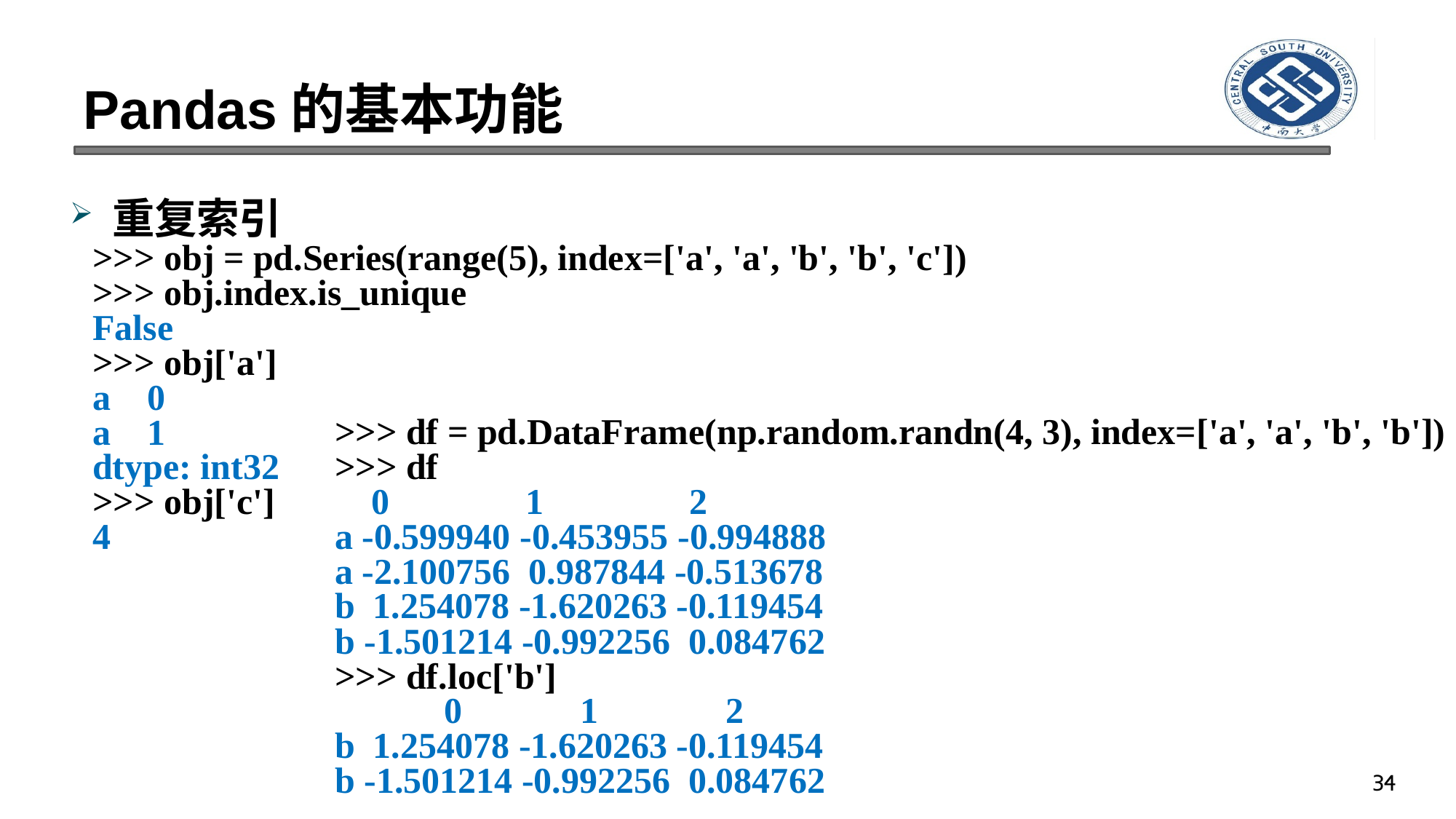

# Pandas的基本功能
重复索引
>>> obj = pd.Series(range(5), index=['a', 'a', 'b', 'b', 'c'])
>>> obj.index.is_unique
False
>>> obj['a']
a    0
a    1
dtype: int32
>>> obj['c']
4

>>> df = pd.DataFrame(np.random.randn(4, 3), index=['a', 'a', 'b', 'b'])
>>> df
    0               1                2
a -0.599940 -0.453955 -0.994888
a -2.100756  0.987844 -0.513678
b  1.254078 -1.620263 -0.119454
b -1.501214 -0.992256  0.084762
>>> df.loc['b']
            0             1              2
b  1.254078 -1.620263 -0.119454
b -1.501214 -0.992256  0.084762
34